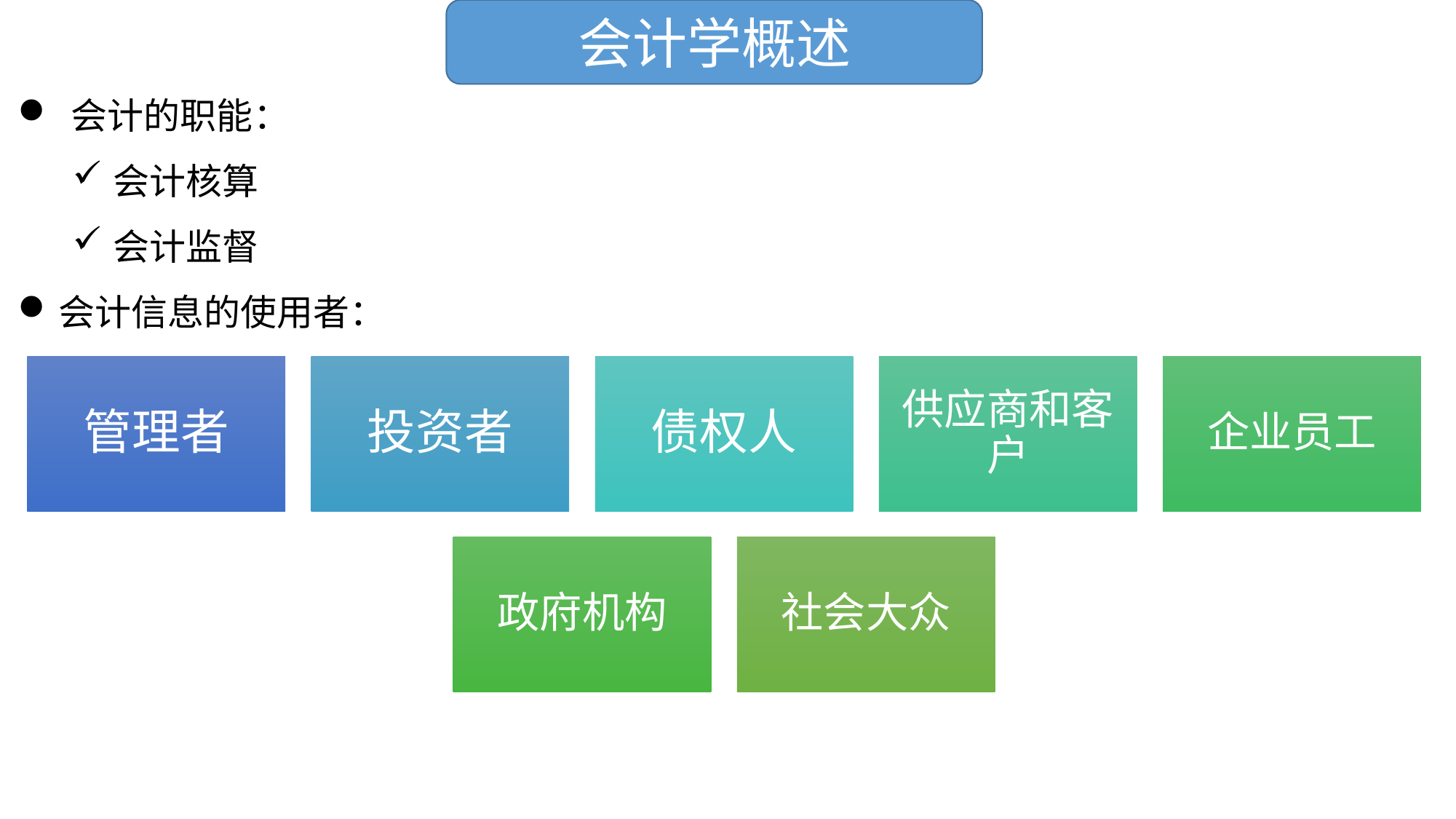

会计学概述
 会计的职能：
会计核算
会计监督
会计信息的使用者：

管理者
投资者
债权人
供应商和客户
企业员工
政府机构
社会大众